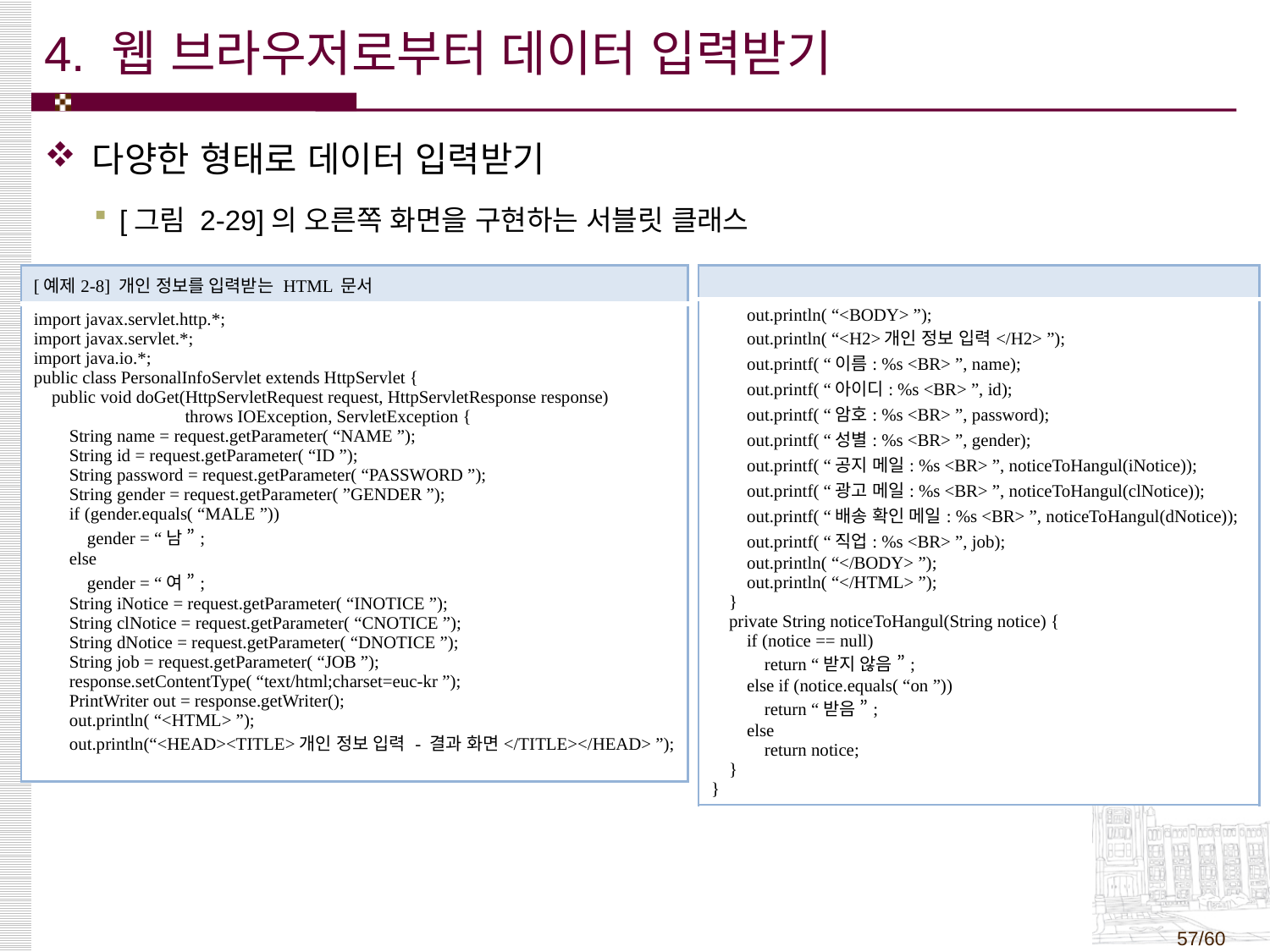

# 4. 웹 브라우저로부터 데이터 입력받기
다양한 형태로 데이터 입력받기
[그림 2-29]의 오른쪽 화면을 구현하는 서블릿 클래스

| [예제2-8] 개인 정보를 입력받는 HTML 문서 |
| --- |
| import javax.servlet.http.\*; import javax.servlet.\*; import java.io.\*; public class PersonalInfoServlet extends HttpServlet { public void doGet(HttpServletRequest request, HttpServletResponse response) throws IOException, ServletException { String name = request.getParameter( “NAME ”); String id = request.getParameter( “ID ”); String password = request.getParameter( “PASSWORD ”); String gender = request.getParameter( ”GENDER ”); if (gender.equals( “MALE ”)) gender = “남 ”; else gender = “여 ”; String iNotice = request.getParameter( “INOTICE ”); String clNotice = request.getParameter( “CNOTICE ”); String dNotice = request.getParameter( “DNOTICE ”); String job = request.getParameter( “JOB ”); response.setContentType( “text/html;charset=euc-kr ”); PrintWriter out = response.getWriter(); out.println( “<HTML> ”); out.println(“<HEAD><TITLE>개인 정보 입력 - 결과 화면</TITLE></HEAD> ”); |
|  |
| --- |
| out.println( “<BODY> ”); out.println( “<H2>개인 정보 입력</H2> ”); out.printf( “이름: %s <BR> ”, name); out.printf( “아이디: %s <BR> ”, id); out.printf( “암호: %s <BR> ”, password); out.printf( “성별: %s <BR> ”, gender); out.printf( “공지 메일: %s <BR> ”, noticeToHangul(iNotice)); out.printf( “광고 메일: %s <BR> ”, noticeToHangul(clNotice)); out.printf( “배송 확인 메일: %s <BR> ”, noticeToHangul(dNotice)); out.printf( “직업: %s <BR> ”, job); out.println( “</BODY> ”); out.println( “</HTML> ”); } private String noticeToHangul(String notice) { if (notice == null) return “받지 않음 ”; else if (notice.equals( “on ”)) return “받음 ”; else return notice; } } |